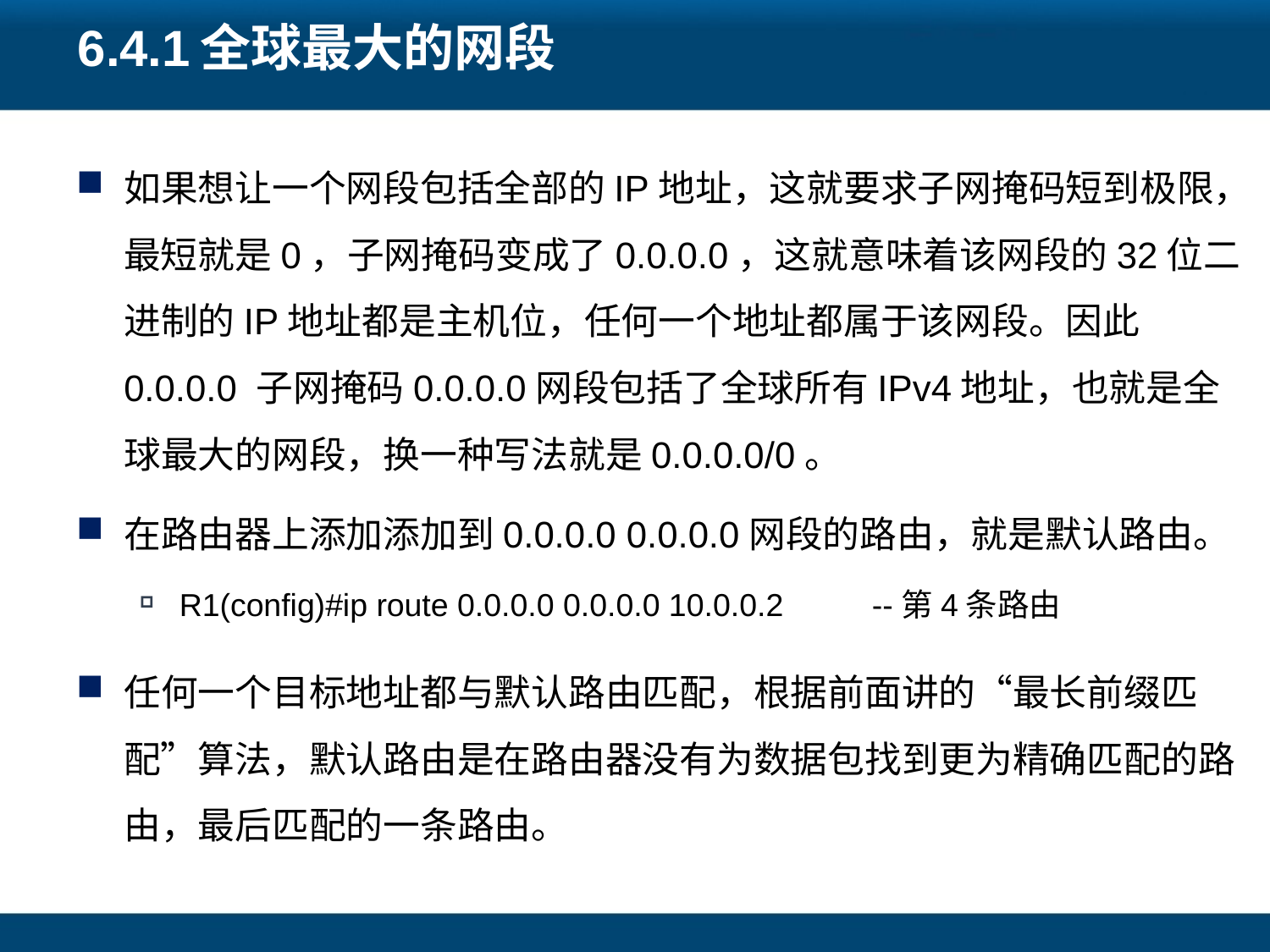

# 6.4.1全球最大的网段
如果想让一个网段包括全部的IP地址，这就要求子网掩码短到极限，最短就是0，子网掩码变成了0.0.0.0，这就意味着该网段的32位二进制的IP地址都是主机位，任何一个地址都属于该网段。因此0.0.0.0 子网掩码0.0.0.0网段包括了全球所有IPv4地址，也就是全球最大的网段，换一种写法就是0.0.0.0/0。
在路由器上添加添加到0.0.0.0 0.0.0.0网段的路由，就是默认路由。
R1(config)#ip route 0.0.0.0 0.0.0.0 10.0.0.2          --第4条路由
任何一个目标地址都与默认路由匹配，根据前面讲的“最长前缀匹配”算法，默认路由是在路由器没有为数据包找到更为精确匹配的路由，最后匹配的一条路由。